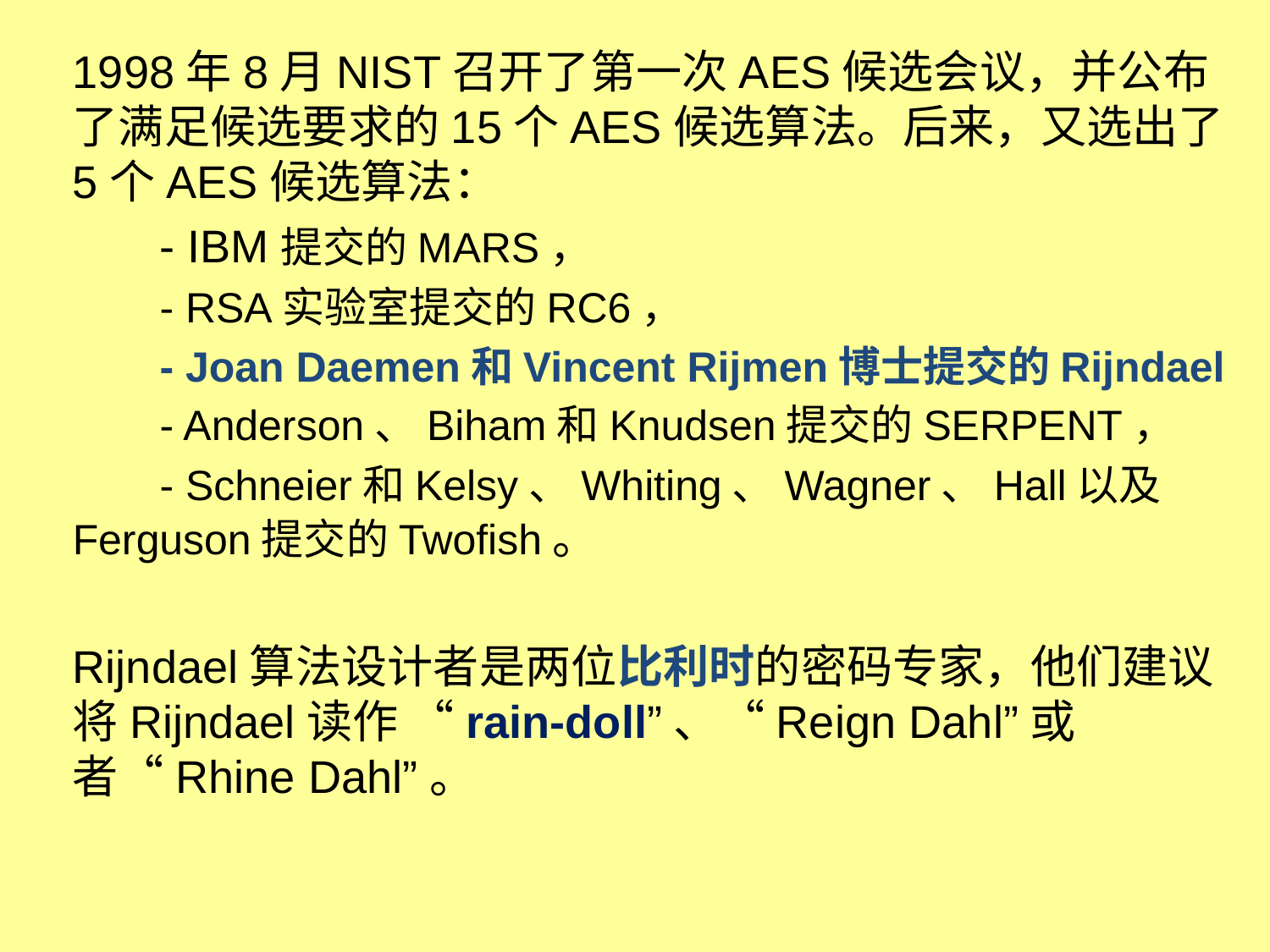

1998年8月NIST召开了第一次AES候选会议，并公布了满足候选要求的15个AES候选算法。后来，又选出了5个AES候选算法：
- IBM提交的MARS，
- RSA实验室提交的RC6，
- Joan Daemen和Vincent Rijmen博士提交的Rijndael
- Anderson、Biham和Knudsen提交的SERPENT，
- Schneier和Kelsy、Whiting、Wagner、Hall以及Ferguson提交的Twofish。

Rijndael算法设计者是两位比利时的密码专家，他们建议将Rijndael读作 “rain-doll”、“Reign Dahl”或者“Rhine Dahl”。